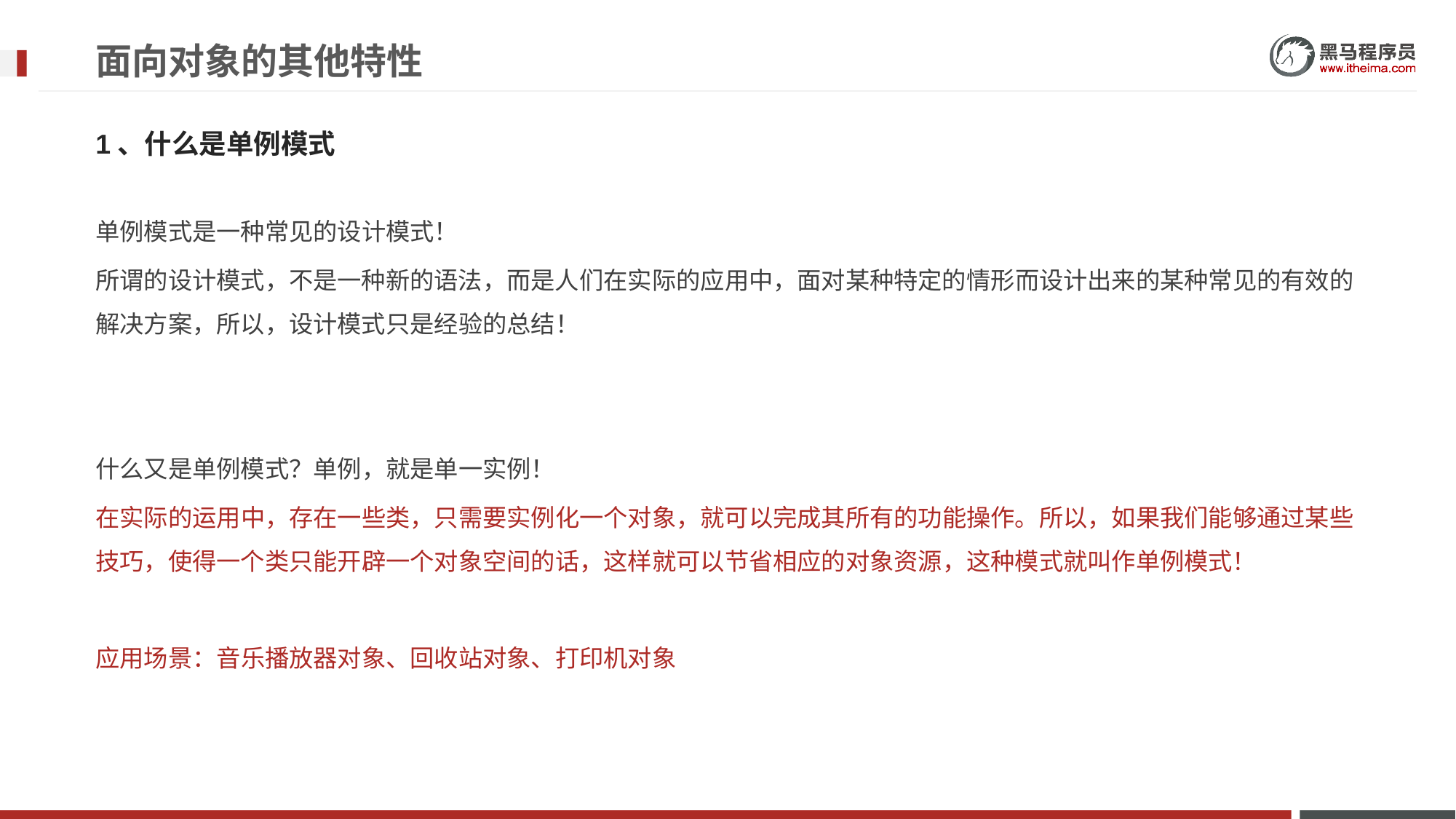

# 面向对象的其他特性
1、什么是单例模式
单例模式是一种常见的设计模式！
所谓的设计模式，不是一种新的语法，而是人们在实际的应用中，面对某种特定的情形而设计出来的某种常见的有效的解决方案，所以，设计模式只是经验的总结！

什么又是单例模式？单例，就是单一实例！
在实际的运用中，存在一些类，只需要实例化一个对象，就可以完成其所有的功能操作。所以，如果我们能够通过某些技巧，使得一个类只能开辟一个对象空间的话，这样就可以节省相应的对象资源，这种模式就叫作单例模式！

应用场景：音乐播放器对象、回收站对象、打印机对象